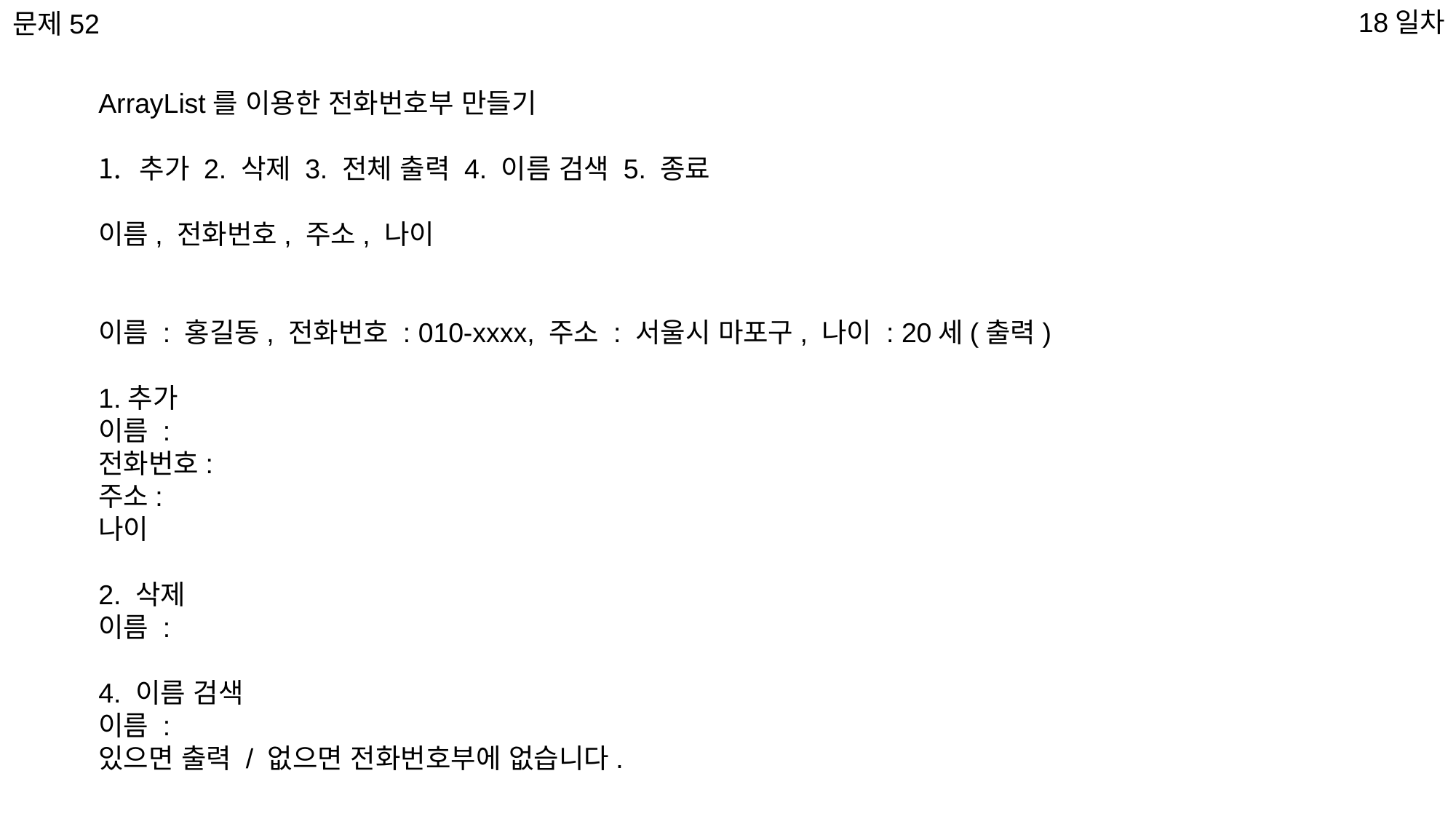

18일차
문제52
ArrayList를 이용한 전화번호부 만들기

추가 2. 삭제 3. 전체 출력 4. 이름 검색 5. 종료

이름, 전화번호, 주소, 나이

이름 : 홍길동, 전화번호 : 010-xxxx, 주소 : 서울시 마포구, 나이 : 20세(출력)

1.추가
이름 :
전화번호:
주소:
나이

2. 삭제
이름 :

4. 이름 검색
이름 :
있으면 출력 / 없으면 전화번호부에 없습니다.